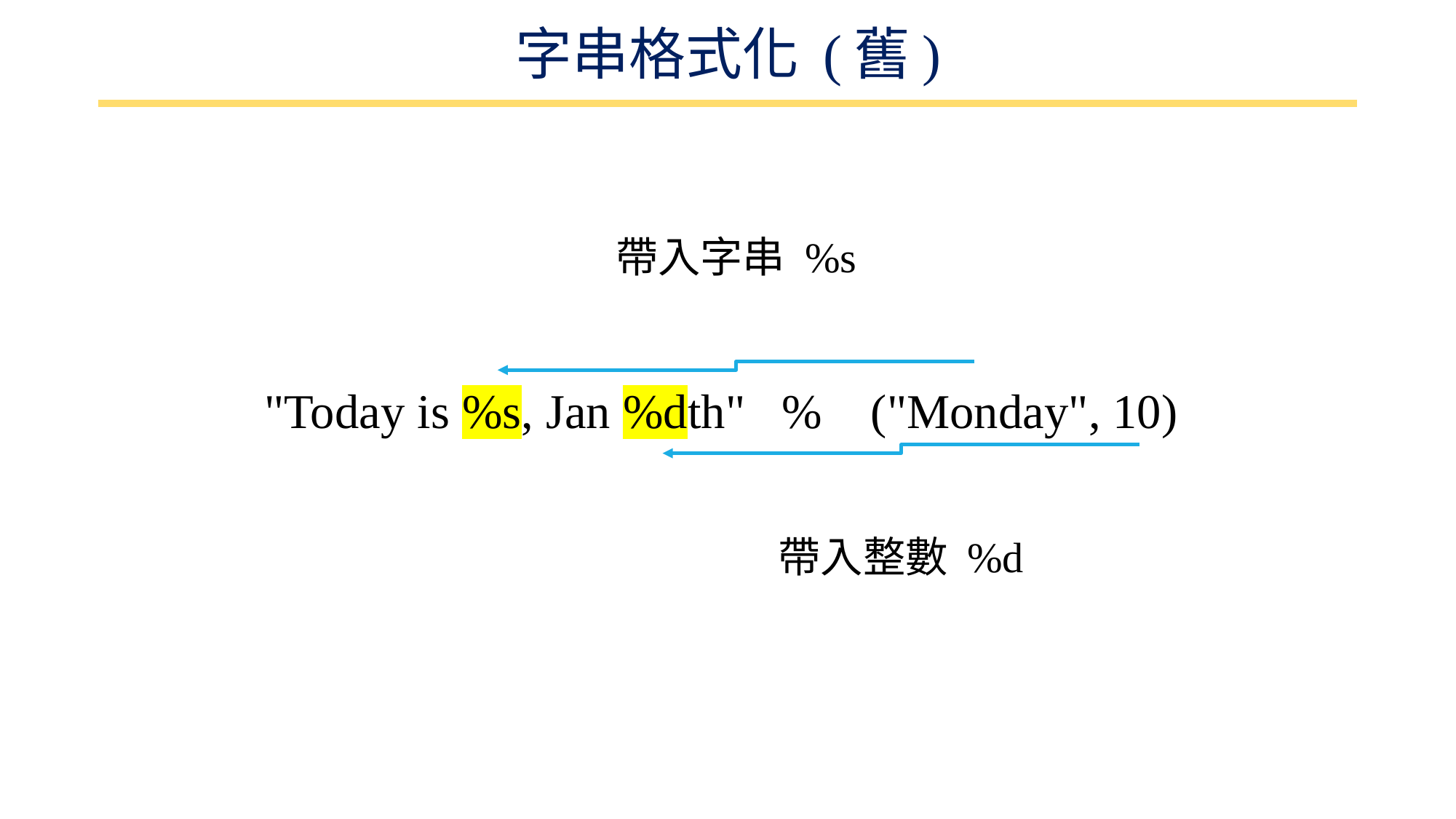

# 字串格式化 (舊)
帶入字串 %s
"Today is %s, Jan %dth"   %    ("Monday", 10)
帶入整數 %d